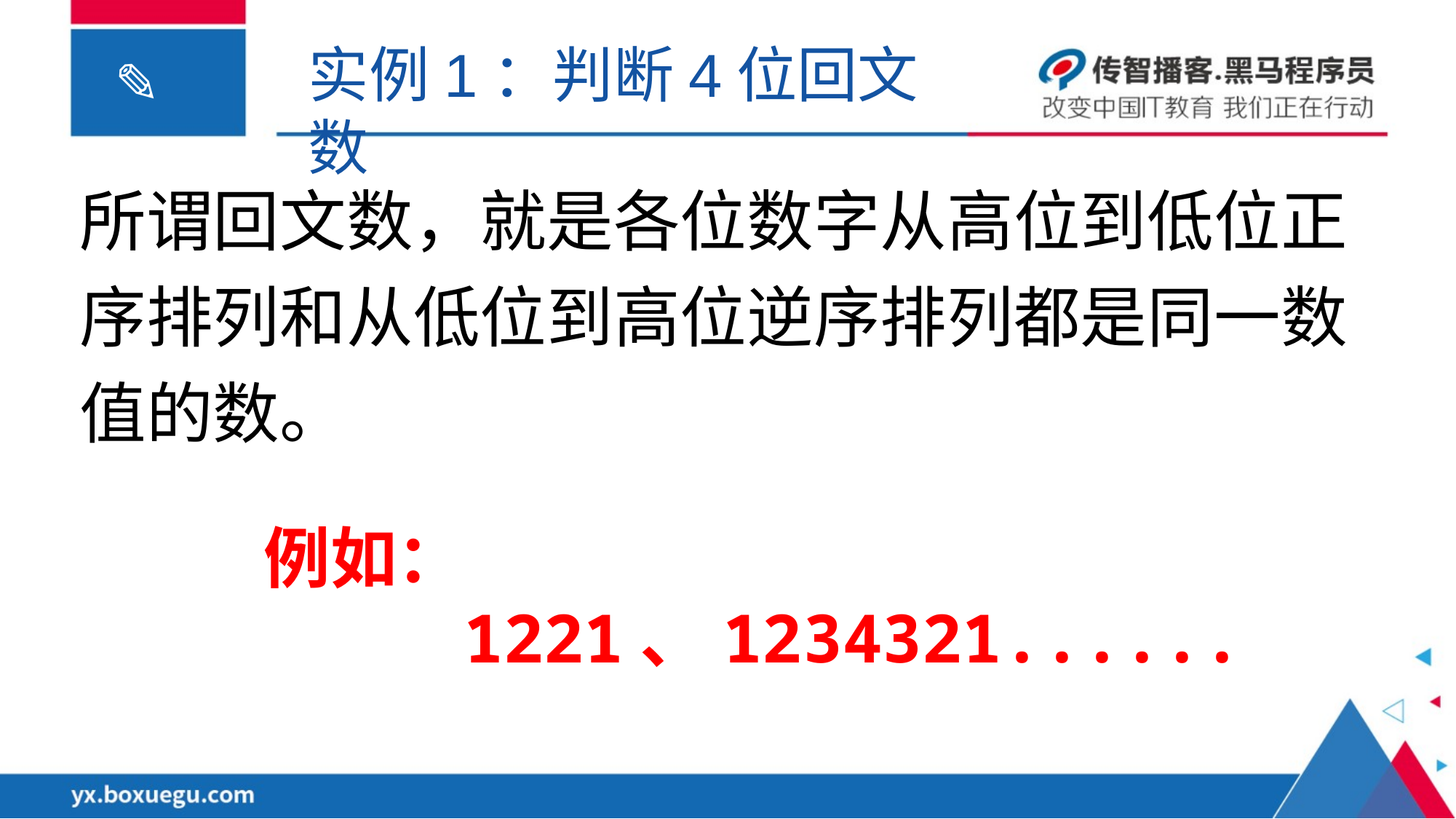

实例1：判断4位回文数
所谓回文数，就是各位数字从高位到低位正序排列和从低位到高位逆序排列都是同一数值的数。
例如：
     1221、1234321......